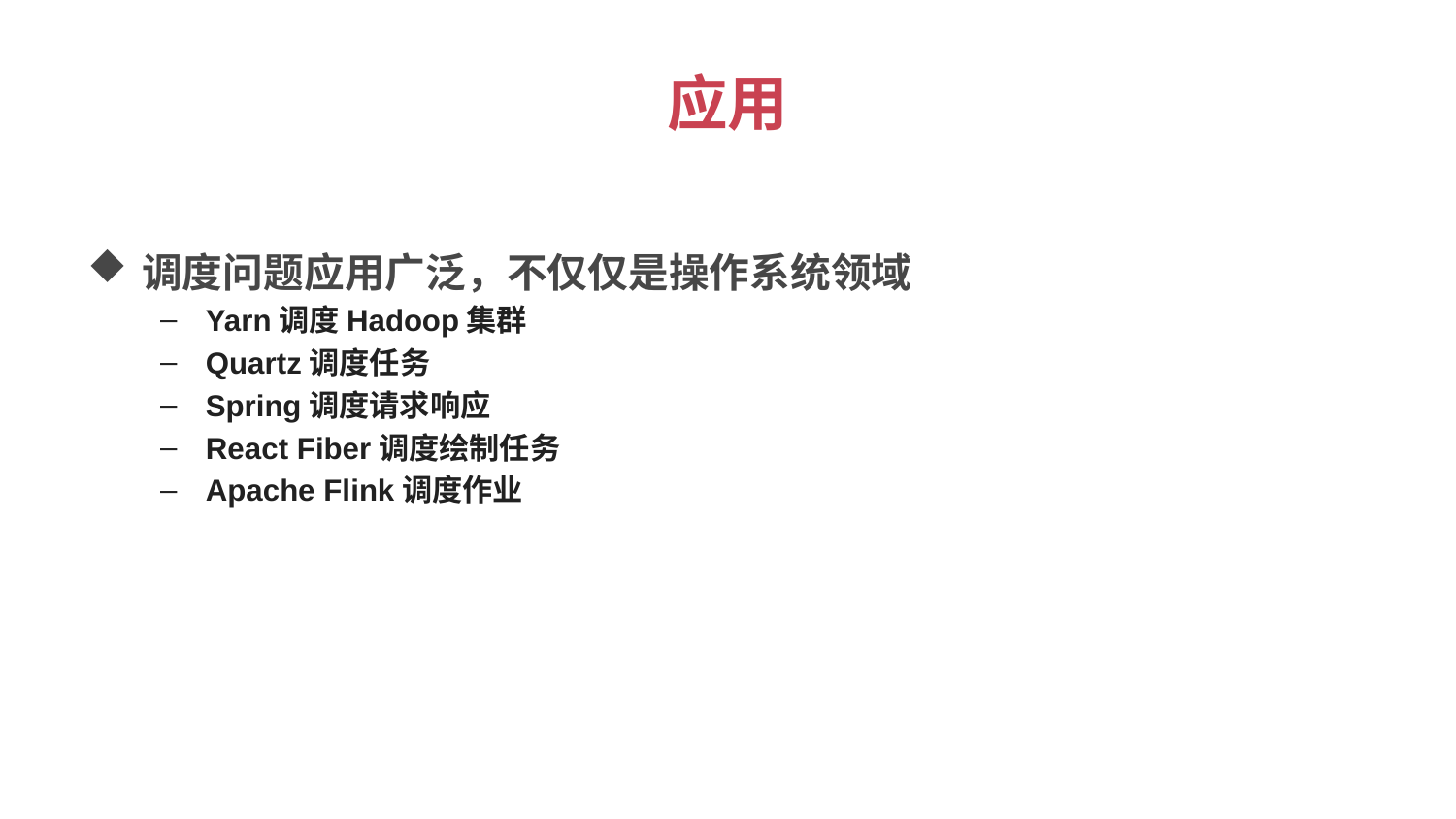

# 应用
调度问题应用广泛，不仅仅是操作系统领域
Yarn调度Hadoop集群
Quartz调度任务
Spring调度请求响应
React Fiber调度绘制任务
Apache Flink调度作业